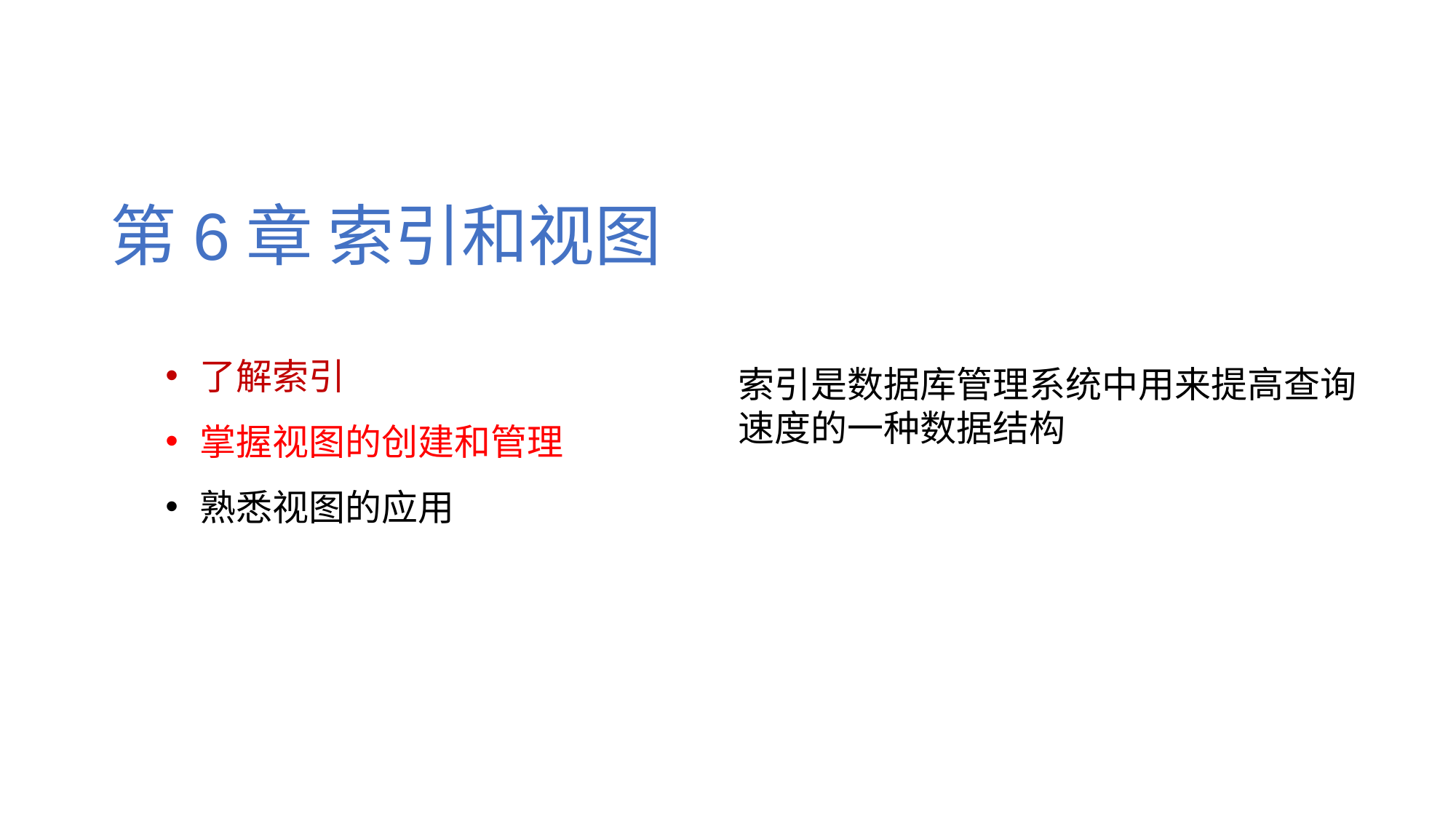

第6章 索引和视图
了解索引
掌握视图的创建和管理
熟悉视图的应用
索引是数据库管理系统中用来提高查询速度的一种数据结构